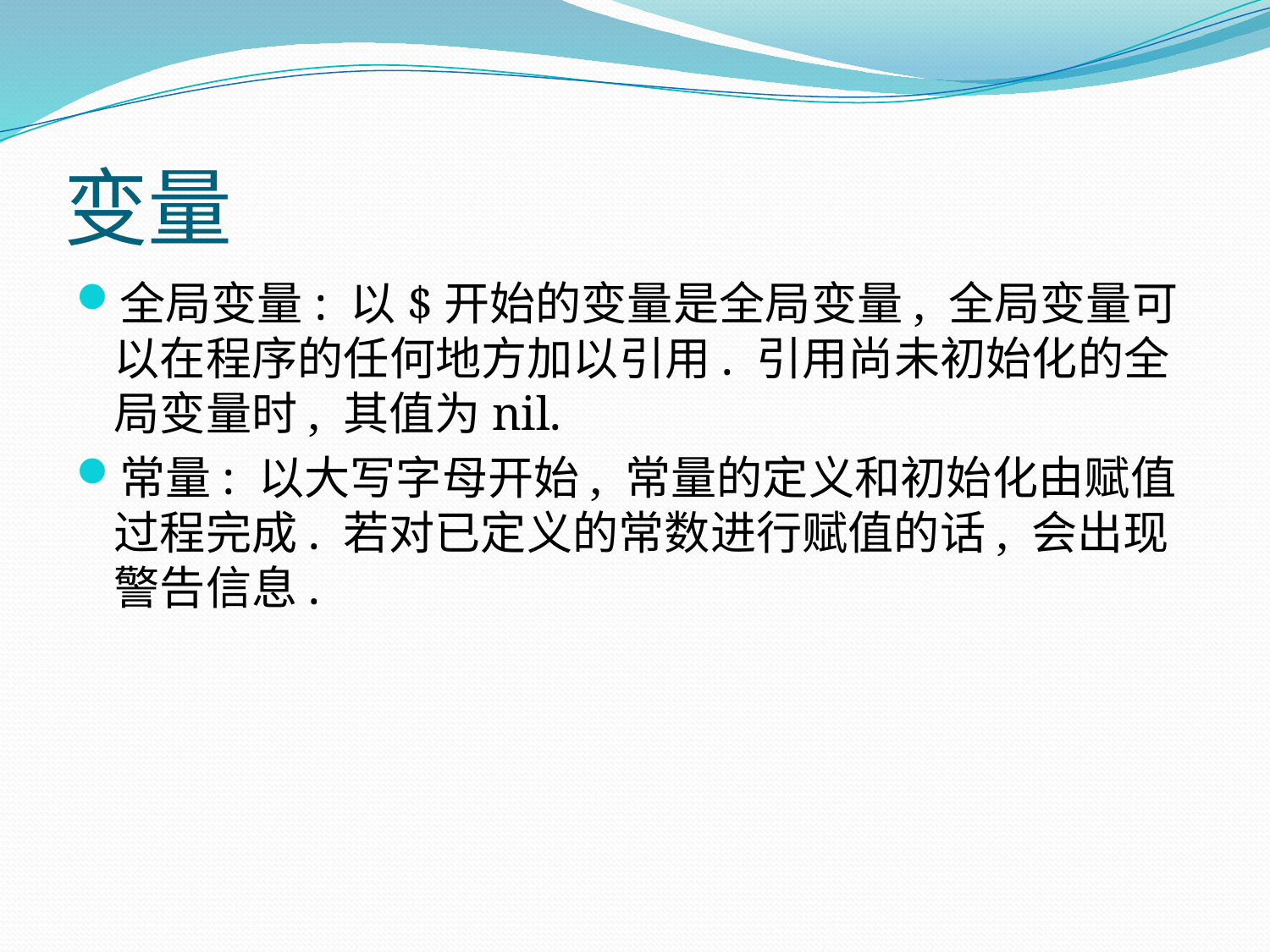

# 变量
全局变量: 以$开始的变量是全局变量, 全局变量可以在程序的任何地方加以引用. 引用尚未初始化的全局变量时, 其值为nil.
常量: 以大写字母开始, 常量的定义和初始化由赋值过程完成. 若对已定义的常数进行赋值的话, 会出现警告信息.